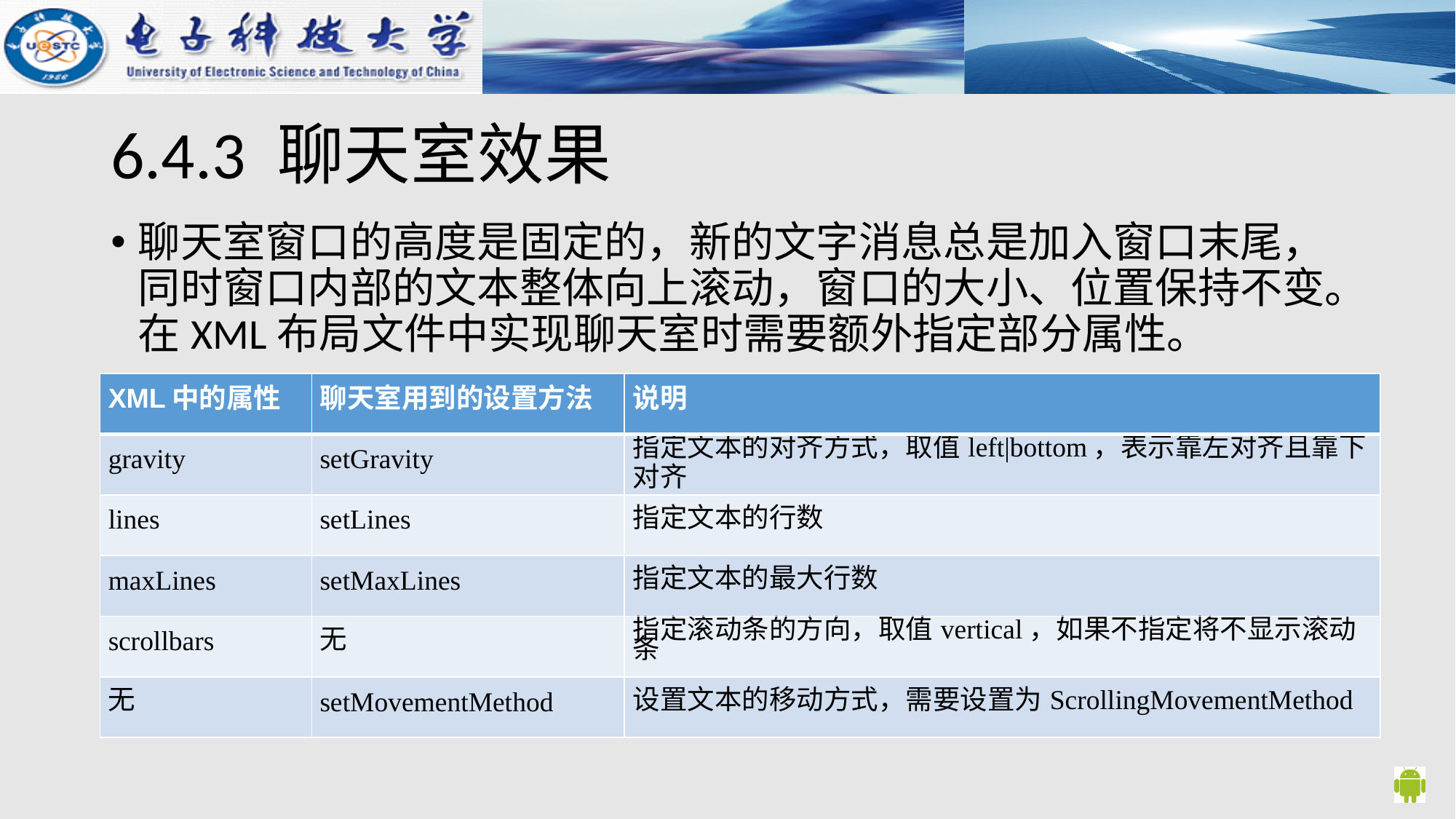

# 6.4.3 聊天室效果
聊天室窗口的高度是固定的，新的文字消息总是加入窗口末尾，同时窗口内部的文本整体向上滚动，窗口的大小、位置保持不变。在XML布局文件中实现聊天室时需要额外指定部分属性。

| XML中的属性 | 聊天室用到的设置方法 | 说明 |
| --- | --- | --- |
| gravity | setGravity | 指定文本的对齐方式，取值left|bottom，表示靠左对齐且靠下对齐 |
| lines | setLines | 指定文本的行数 |
| maxLines | setMaxLines | 指定文本的最大行数 |
| scrollbars | 无 | 指定滚动条的方向，取值vertical，如果不指定将不显示滚动条 |
| 无 | setMovementMethod | 设置文本的移动方式，需要设置为ScrollingMovementMethod |